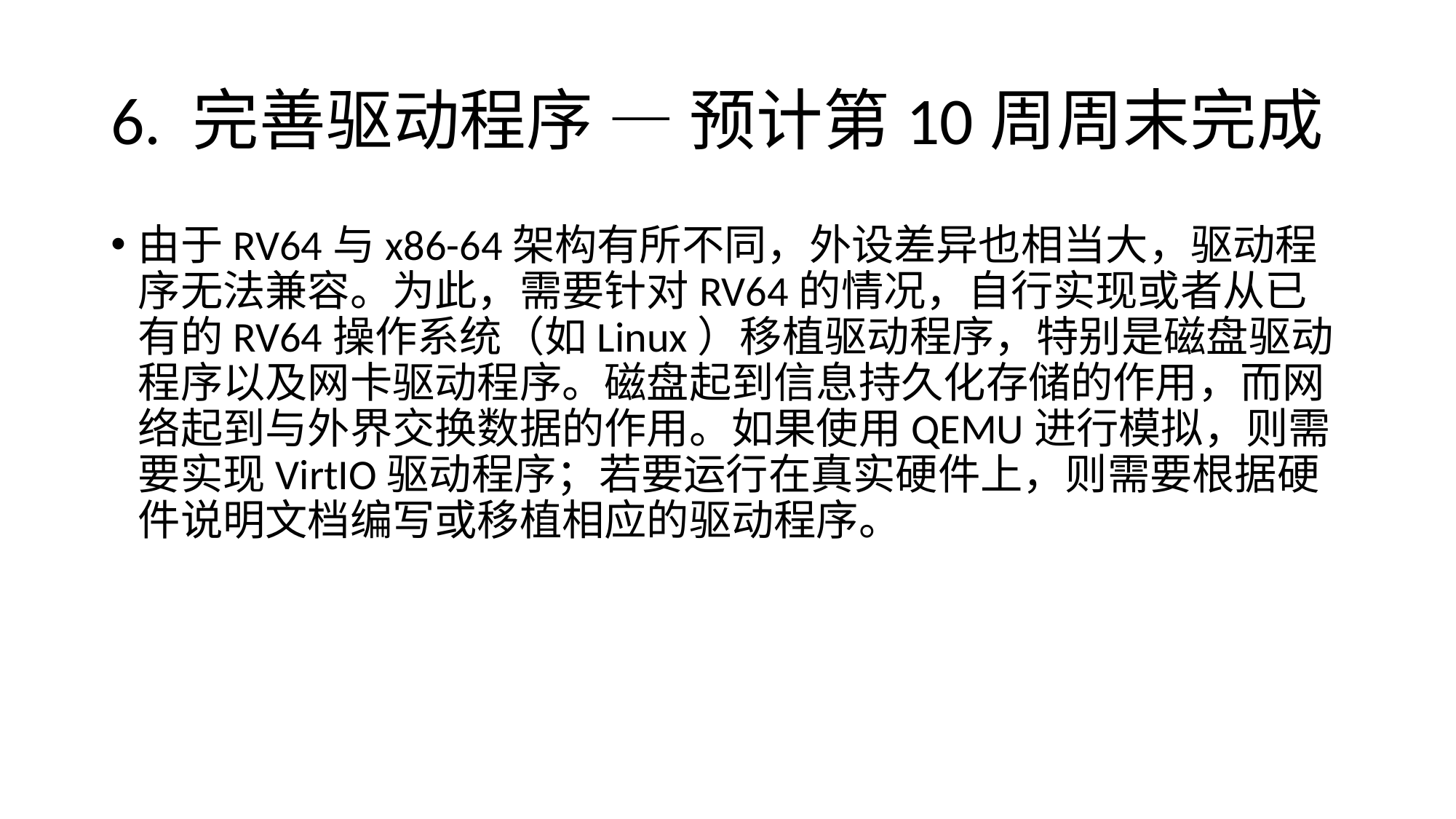

# 6. 完善驱动程序 — 预计第10周周末完成
由于RV64与x86-64架构有所不同，外设差异也相当大，驱动程序无法兼容。为此，需要针对RV64的情况，自行实现或者从已有的RV64操作系统（如Linux）移植驱动程序，特别是磁盘驱动程序以及网卡驱动程序。磁盘起到信息持久化存储的作用，而网络起到与外界交换数据的作用。如果使用QEMU进行模拟，则需要实现VirtIO驱动程序；若要运行在真实硬件上，则需要根据硬件说明文档编写或移植相应的驱动程序。